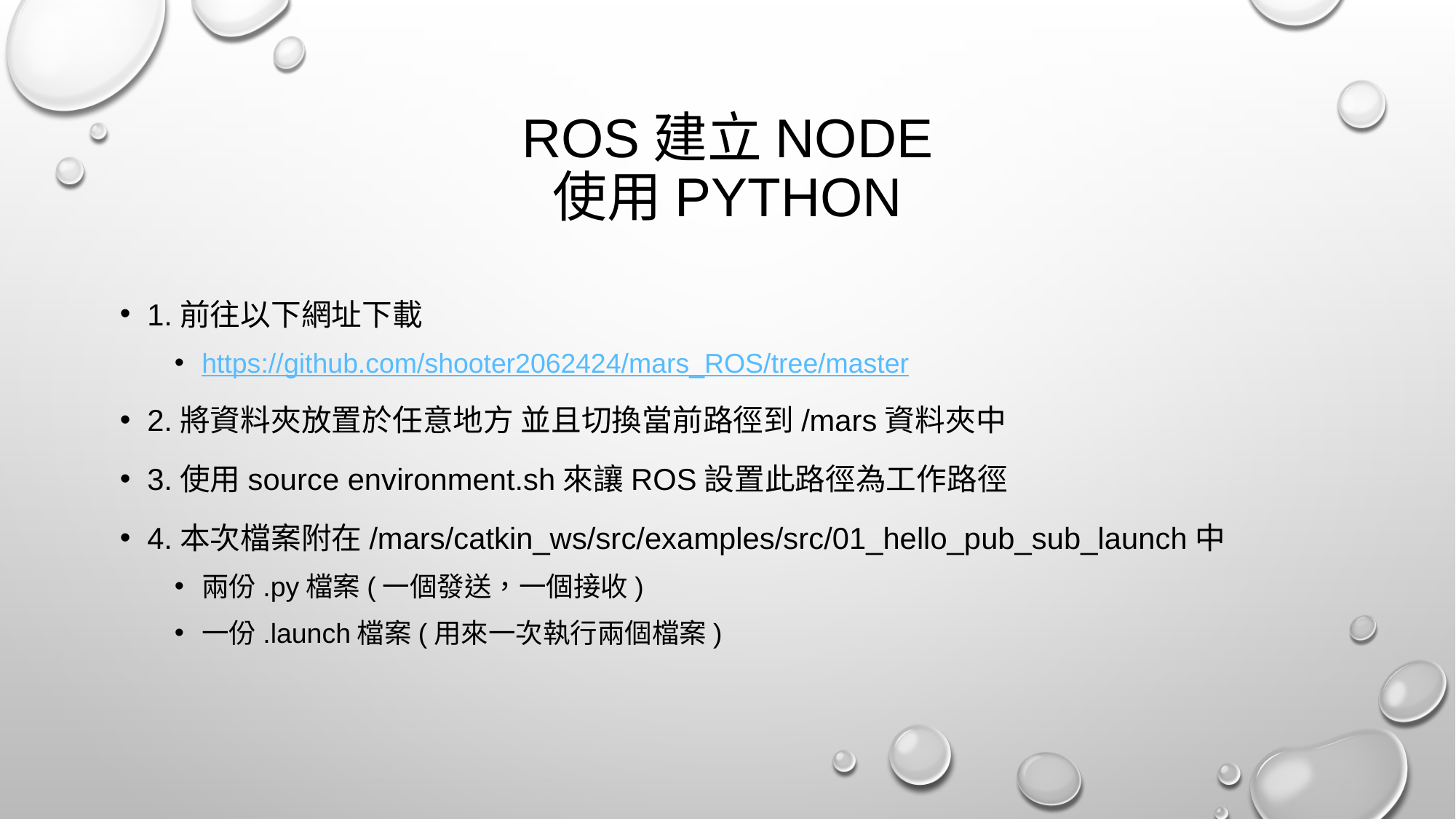

# ROS建立Node 使用python
1.前往以下網址下載
https://github.com/shooter2062424/mars_ROS/tree/master
2.將資料夾放置於任意地方 並且切換當前路徑到/mars資料夾中
3.使用source environment.sh來讓ROS設置此路徑為工作路徑
4.本次檔案附在/mars/catkin_ws/src/examples/src/01_hello_pub_sub_launch中
兩份.py檔案(一個發送，一個接收)
一份.launch檔案(用來一次執行兩個檔案)